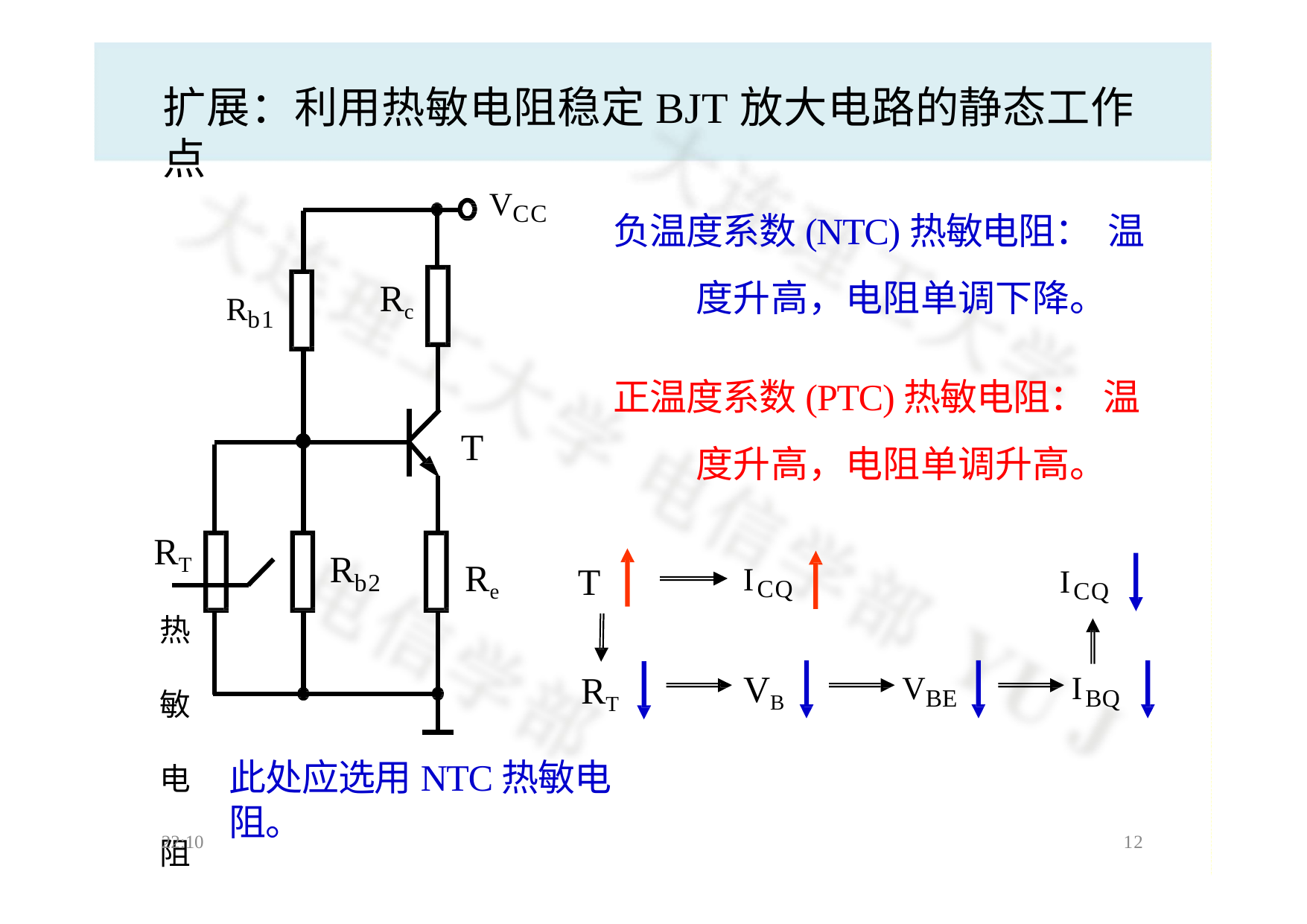

# 扩展：利用热敏电阻稳定BJT放大电路的静态工作点
负温度系数(NTC)热敏电阻：  温度升高，电阻单调下降。
VCC

Rc
Rb1

正温度系数(PTC)热敏电阻：  温度升高，电阻单调升高。

T

RT

R

Re

T
ICQ
b2
ICQ

热  敏  电  阻

VB
RT
VBE
IBQ

此处应选用NTC热敏电阻。
22:10
12